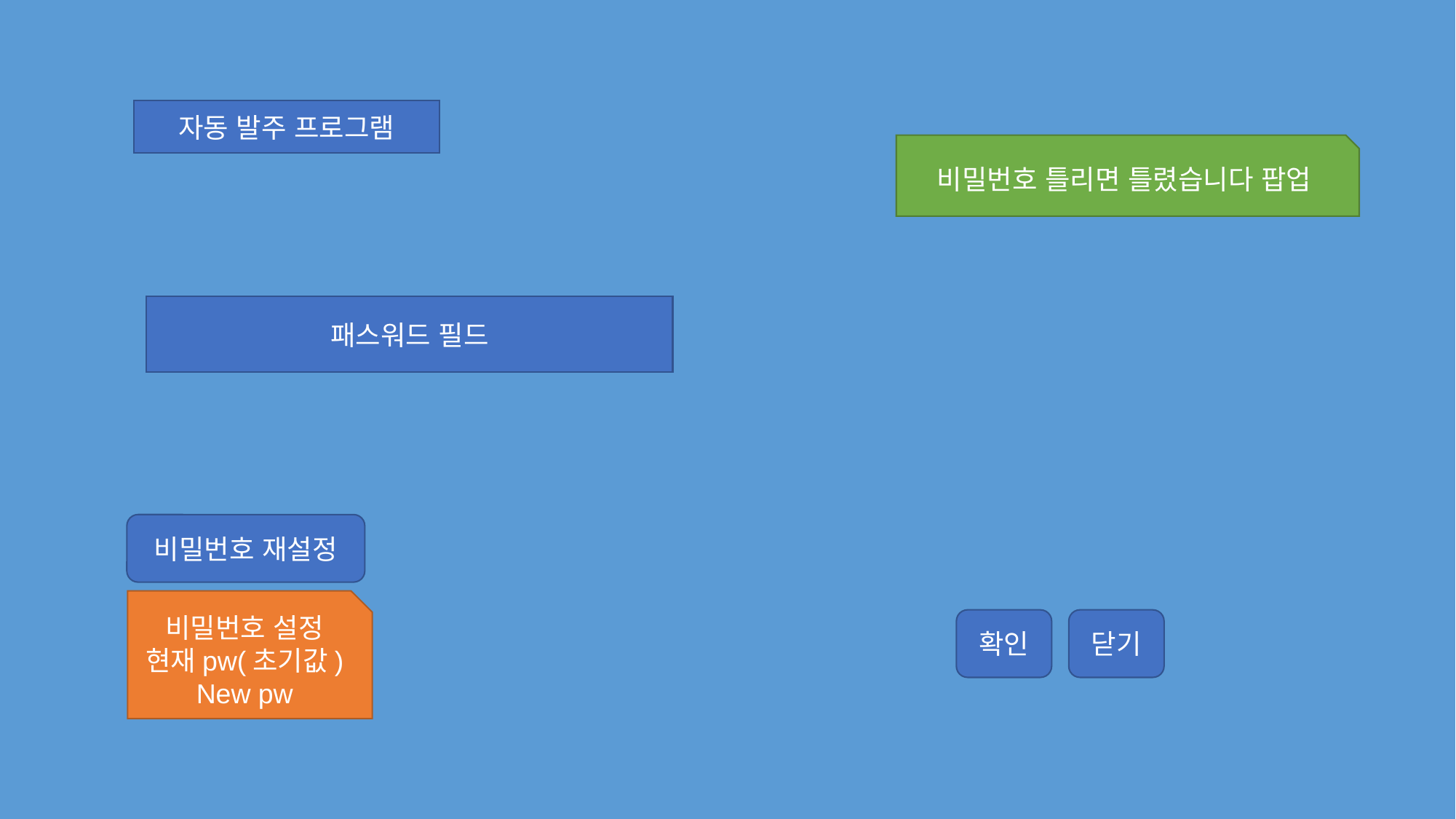

자동 발주 프로그램
비밀번호 틀리면 틀렸습니다 팝업
패스워드 필드
비밀번호 재설정
비밀번호 설정
현재pw(초기값)
New pw
확인
닫기